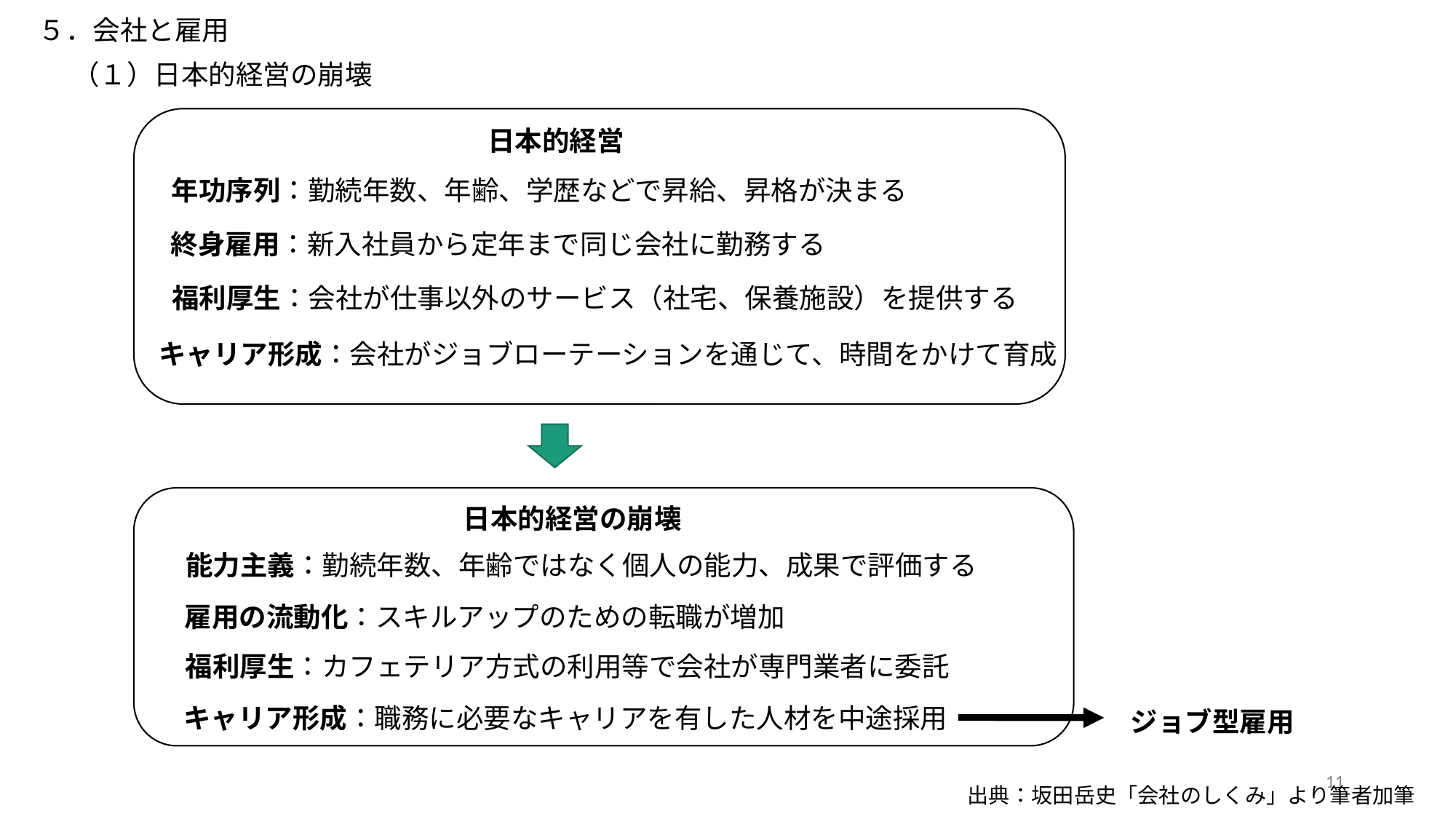

５．会社と雇用
（１）日本的経営の崩壊

日本的経営
年功序列：勤続年数、年齢、学歴などで昇給、昇格が決まる
終身雇用：新入社員から定年まで同じ会社に勤務する
福利厚生：会社が仕事以外のサービス（社宅、保養施設）を提供する
キャリア形成：会社がジョブローテーションを通じて、時間をかけて育成

日本的経営の崩壊
能力主義：勤続年数、年齢ではなく個人の能力、成果で評価する
雇用の流動化：スキルアップのための転職が増加
福利厚生：カフェテリア方式の利用等で会社が専門業者に委託
キャリア形成：職務に必要なキャリアを有した人材を中途採用
ジョブ型雇用
11
出典：坂田岳史「会社のしくみ」より筆者加筆